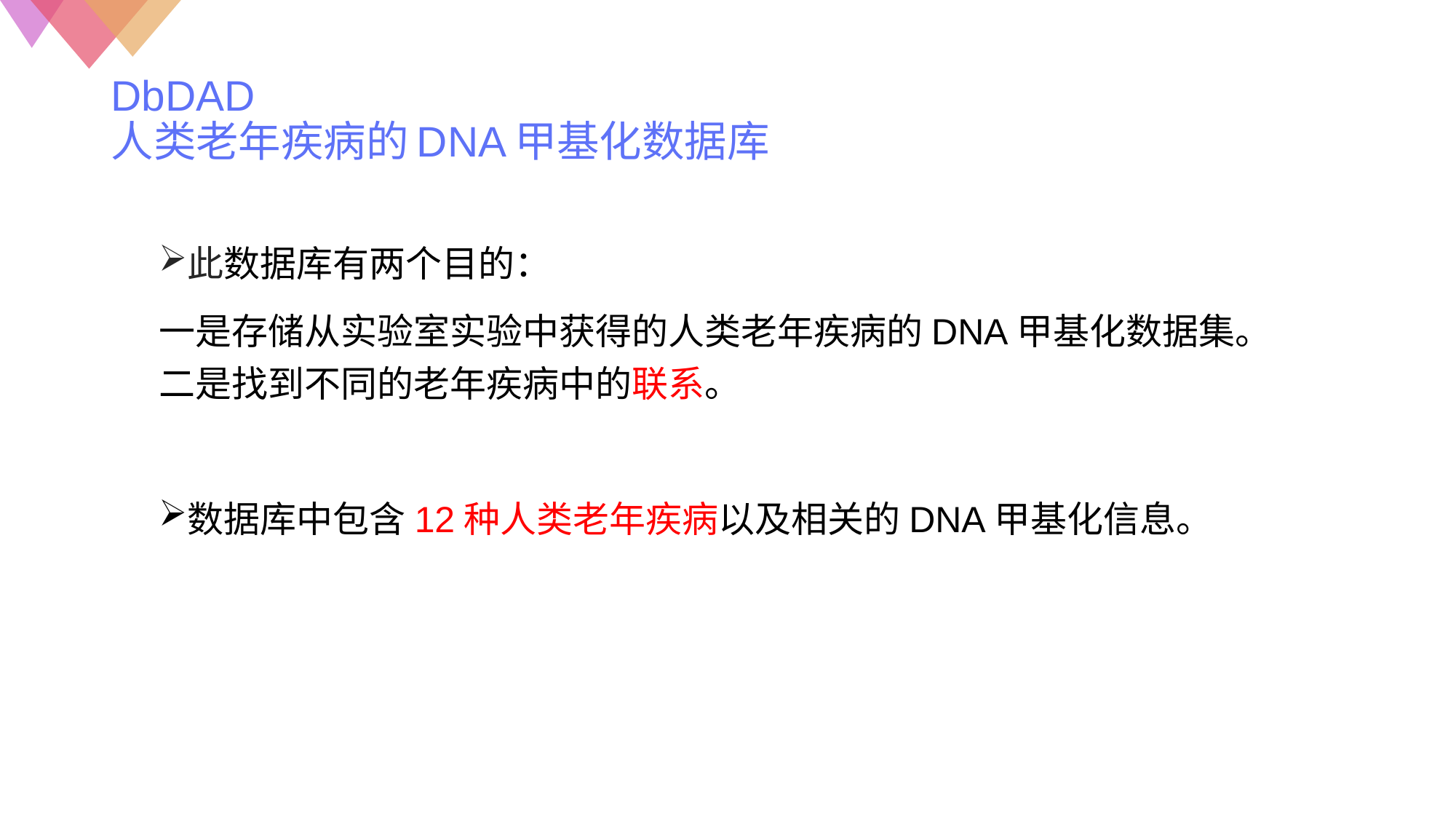

# DbDAD 人类老年疾病的DNA甲基化数据库

此数据库有两个目的：
一是存储从实验室实验中获得的人类老年疾病的DNA甲基化数据集。二是找到不同的老年疾病中的联系。

数据库中包含12种人类老年疾病以及相关的DNA甲基化信息。